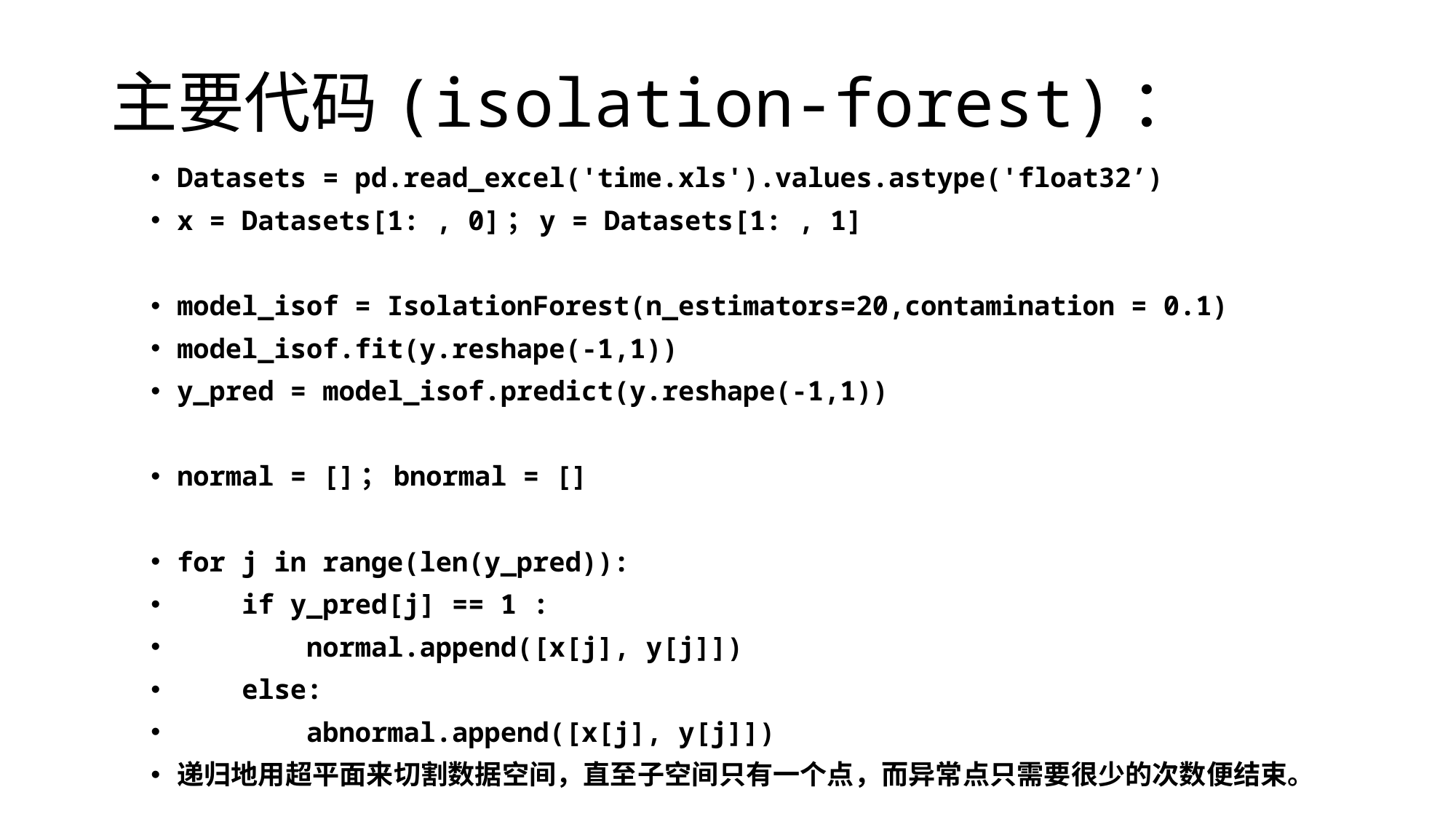

# 主要代码(isolation-forest)：
Datasets = pd.read_excel('time.xls').values.astype('float32’)
x = Datasets[1: , 0]；y = Datasets[1: , 1]

model_isof = IsolationForest(n_estimators=20,contamination = 0.1)
model_isof.fit(y.reshape(-1,1))
y_pred = model_isof.predict(y.reshape(-1,1))

normal = []；bnormal = []

for j in range(len(y_pred)):
    if y_pred[j] == 1 :
        normal.append([x[j], y[j]])
    else:
        abnormal.append([x[j], y[j]])
递归地用超平面来切割数据空间，直至子空间只有一个点，而异常点只需要很少的次数便结束。